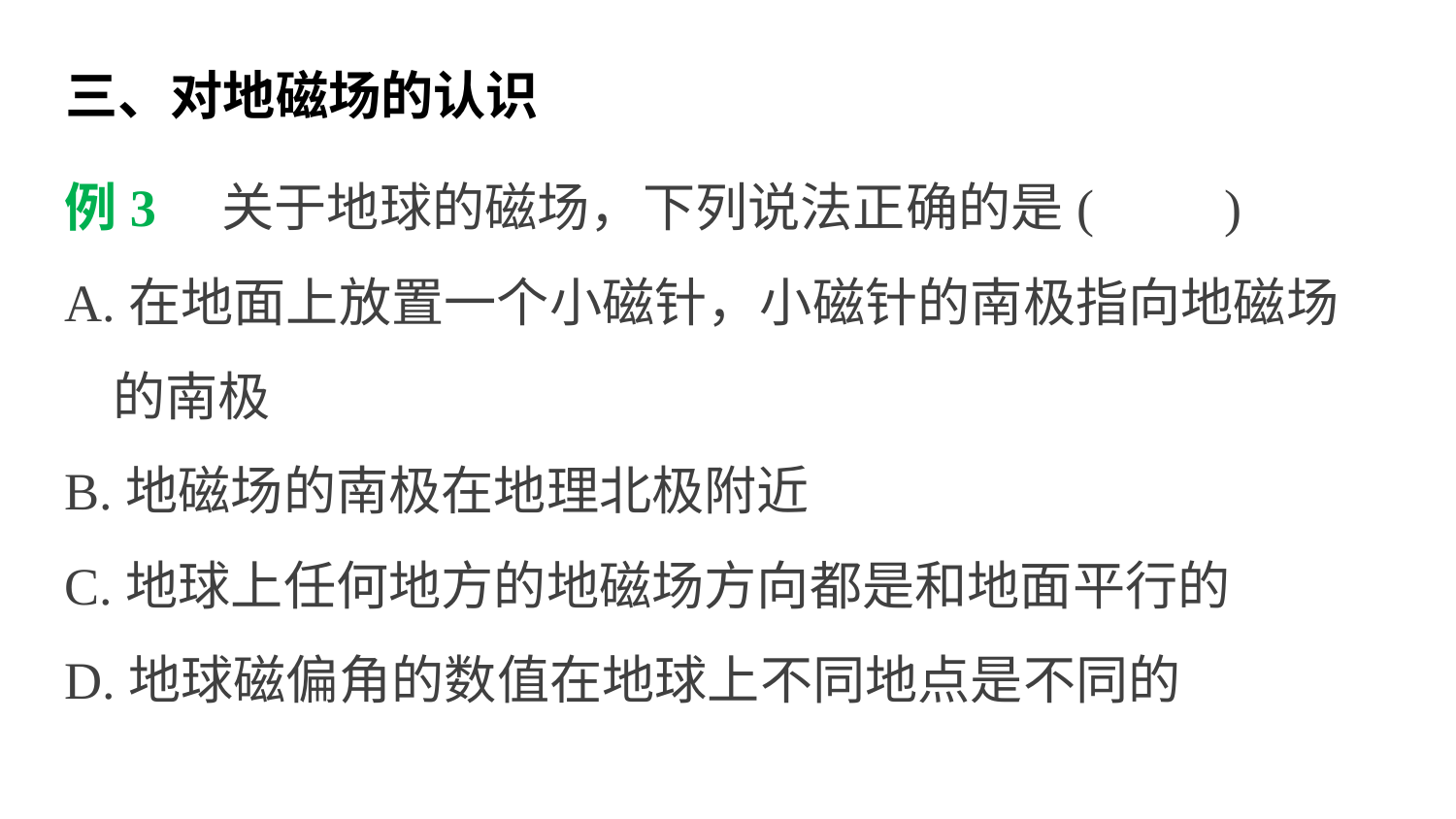

三、对地磁场的认识
例3　关于地球的磁场，下列说法正确的是(　　)
A.在地面上放置一个小磁针，小磁针的南极指向地磁场
   的南极
B.地磁场的南极在地理北极附近
C.地球上任何地方的地磁场方向都是和地面平行的
D.地球磁偏角的数值在地球上不同地点是不同的